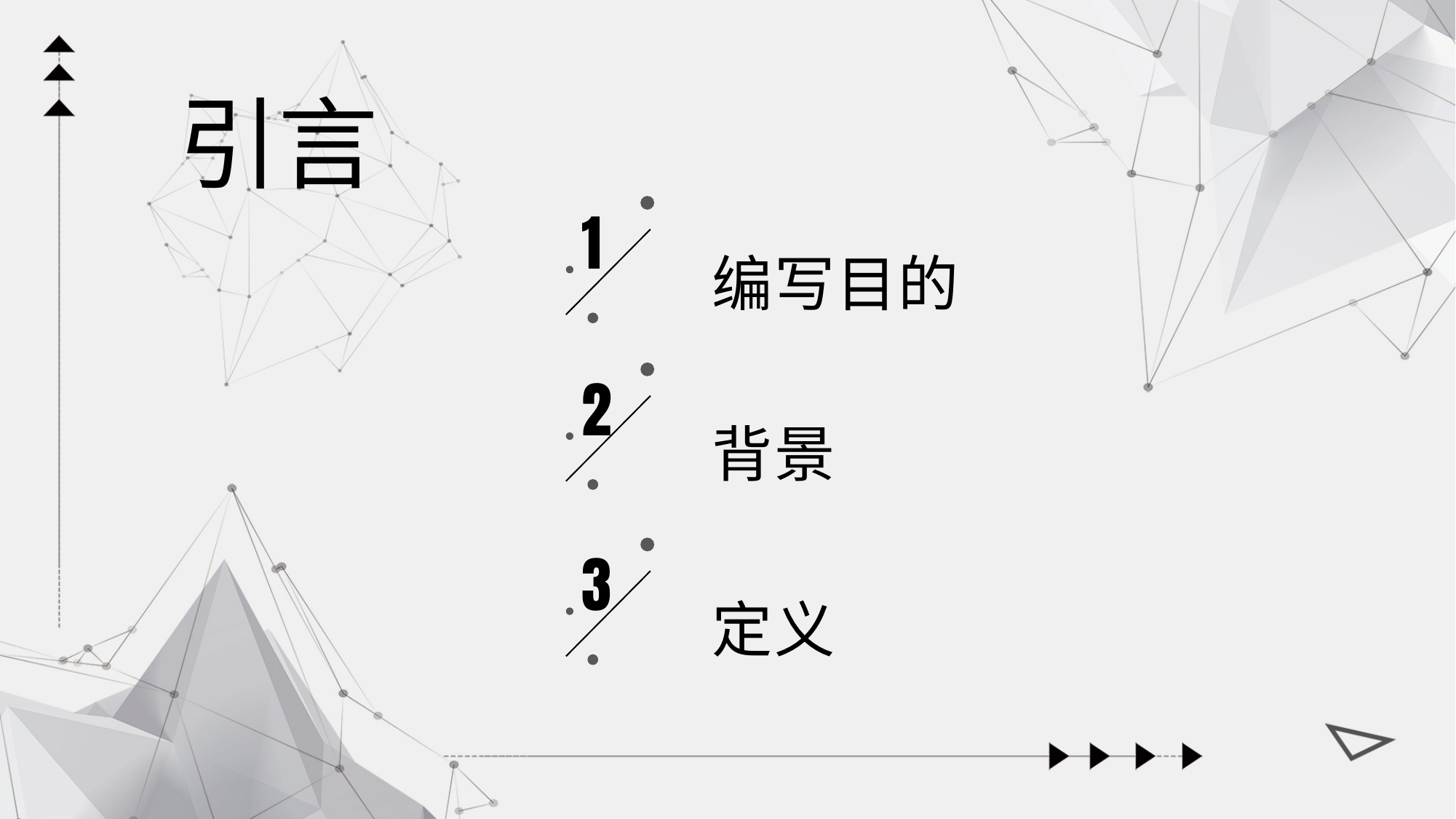

引言

1
编写目的

2

背景

3

定义